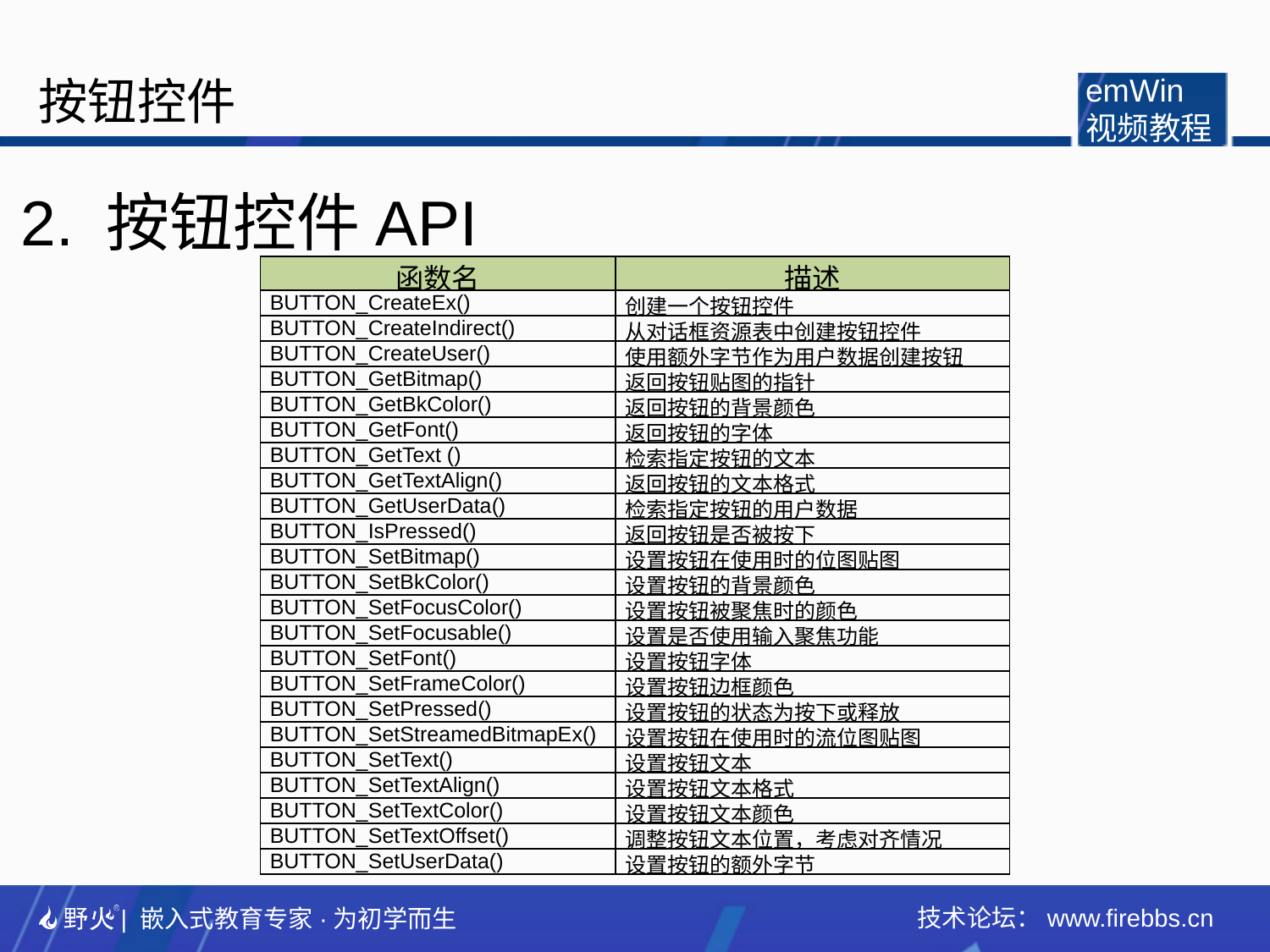

按钮控件
emWin
视频教程
2. 按钮控件API
| 函数名 | 描述 |
| --- | --- |
| BUTTON\_CreateEx() | 创建一个按钮控件 |
| BUTTON\_CreateIndirect() | 从对话框资源表中创建按钮控件 |
| BUTTON\_CreateUser() | 使用额外字节作为用户数据创建按钮 |
| BUTTON\_GetBitmap() | 返回按钮贴图的指针 |
| BUTTON\_GetBkColor() | 返回按钮的背景颜色 |
| BUTTON\_GetFont() | 返回按钮的字体 |
| BUTTON\_GetText () | 检索指定按钮的文本 |
| BUTTON\_GetTextAlign() | 返回按钮的文本格式 |
| BUTTON\_GetUserData() | 检索指定按钮的用户数据 |
| BUTTON\_IsPressed() | 返回按钮是否被按下 |
| BUTTON\_SetBitmap() | 设置按钮在使用时的位图贴图 |
| BUTTON\_SetBkColor() | 设置按钮的背景颜色 |
| BUTTON\_SetFocusColor() | 设置按钮被聚焦时的颜色 |
| BUTTON\_SetFocusable() | 设置是否使用输入聚焦功能 |
| BUTTON\_SetFont() | 设置按钮字体 |
| BUTTON\_SetFrameColor() | 设置按钮边框颜色 |
| BUTTON\_SetPressed() | 设置按钮的状态为按下或释放 |
| BUTTON\_SetStreamedBitmapEx() | 设置按钮在使用时的流位图贴图 |
| BUTTON\_SetText() | 设置按钮文本 |
| BUTTON\_SetTextAlign() | 设置按钮文本格式 |
| BUTTON\_SetTextColor() | 设置按钮文本颜色 |
| BUTTON\_SetTextOffset() | 调整按钮文本位置，考虑对齐情况 |
| BUTTON\_SetUserData() | 设置按钮的额外字节 |